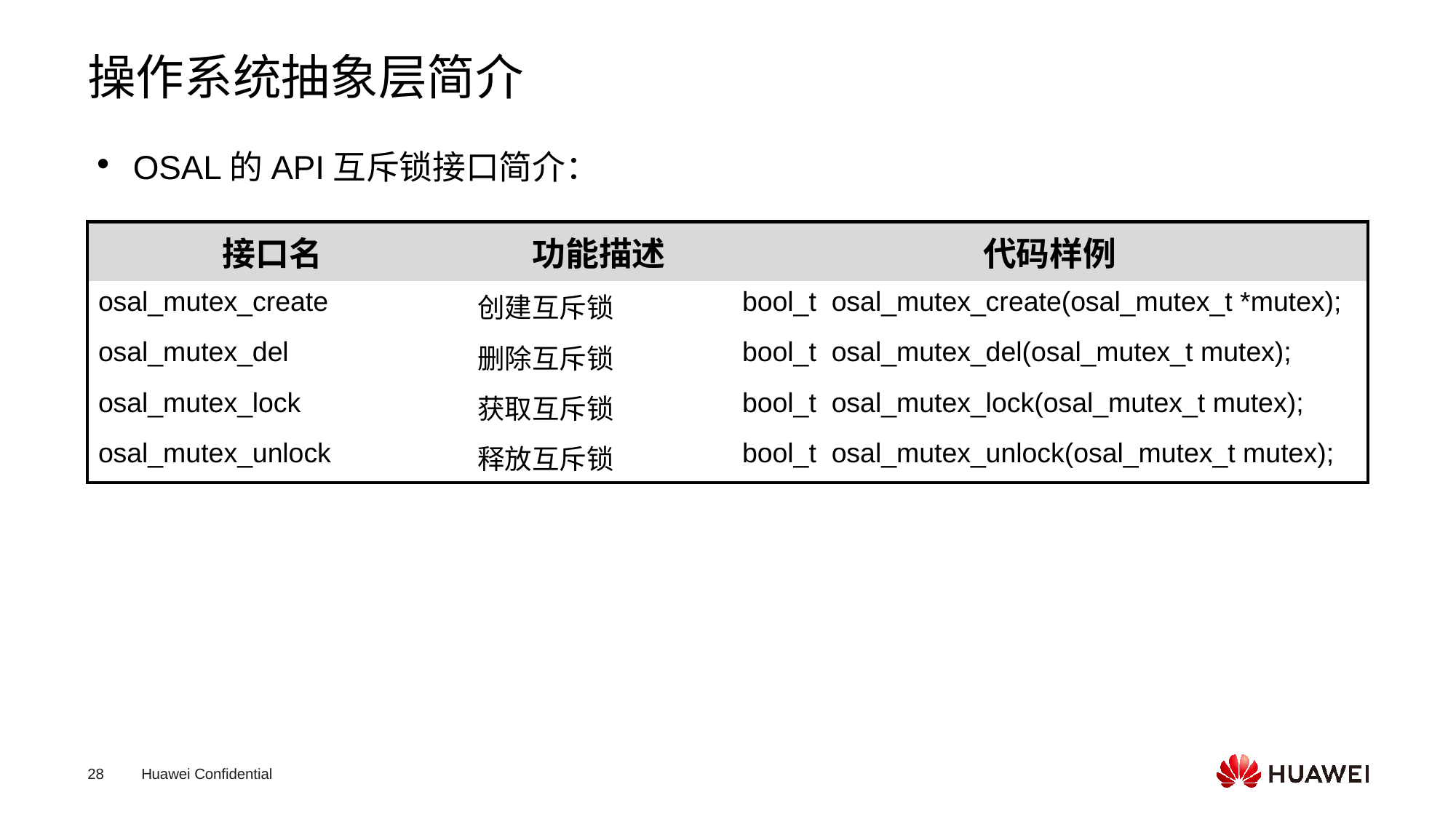

# 操作系统抽象层简介
OSAL的API互斥锁接口简介：

| 接口名 | 功能描述 | 代码样例 |
| --- | --- | --- |
| osal\_mutex\_create | 创建互斥锁 | bool\_t osal\_mutex\_create(osal\_mutex\_t \*mutex); |
| osal\_mutex\_del | 删除互斥锁 | bool\_t osal\_mutex\_del(osal\_mutex\_t mutex); |
| osal\_mutex\_lock | 获取互斥锁 | bool\_t osal\_mutex\_lock(osal\_mutex\_t mutex); |
| osal\_mutex\_unlock | 释放互斥锁 | bool\_t osal\_mutex\_unlock(osal\_mutex\_t mutex); |